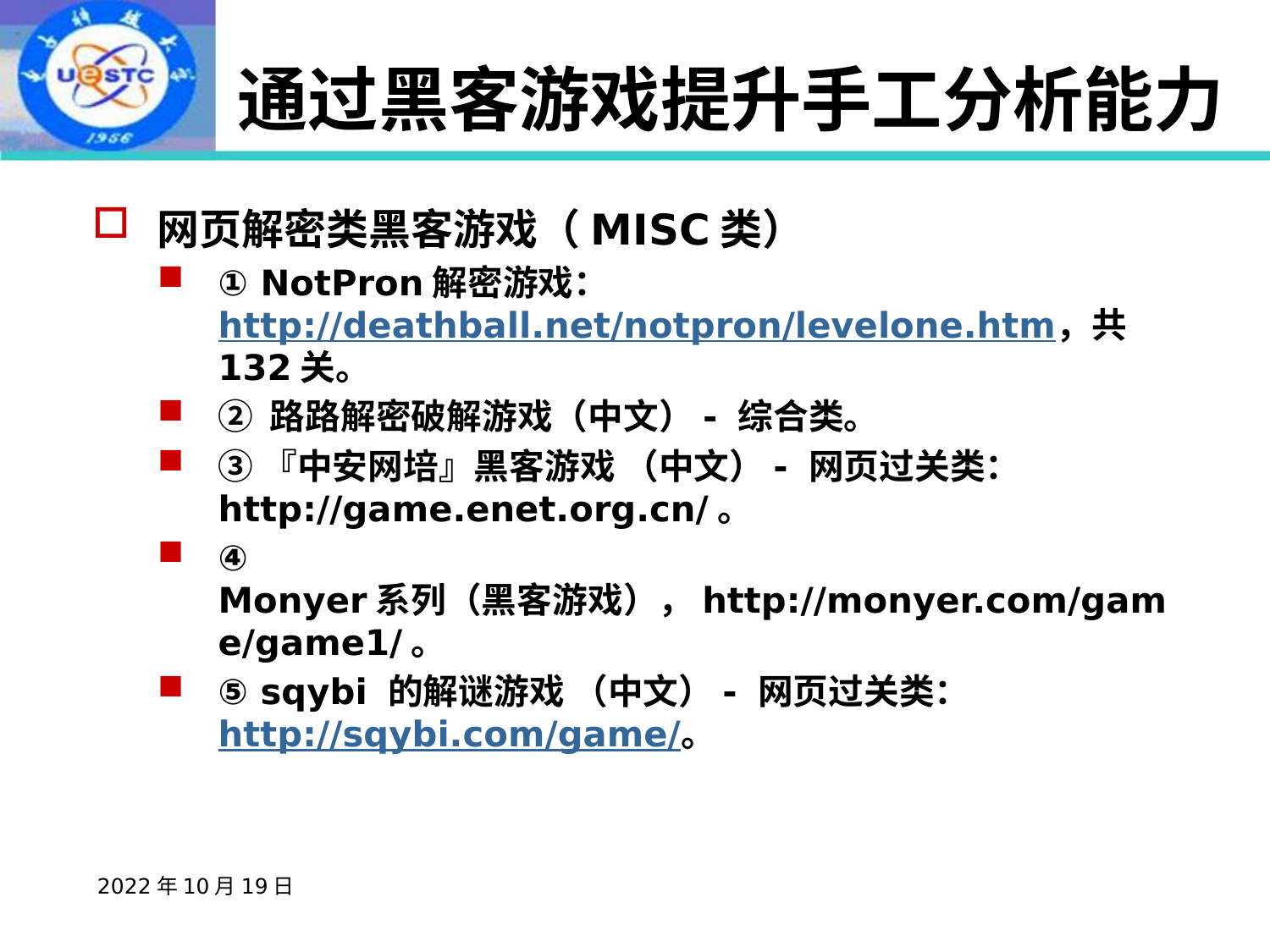

# 通过黑客游戏提升手工分析能力
网页解密类黑客游戏（MISC类）
① NotPron解密游戏：http://deathball.net/notpron/levelone.htm，共132关。
② 路路解密破解游戏（中文）- 综合类。
③『中安网培』黑客游戏 （中文）- 网页过关类：http://game.enet.org.cn/。
④ Monyer系列（黑客游戏），http://monyer.com/game/game1/。
⑤ sqybi 的解谜游戏 （中文）- 网页过关类：http://sqybi.com/game/。
2022年10月19日
29